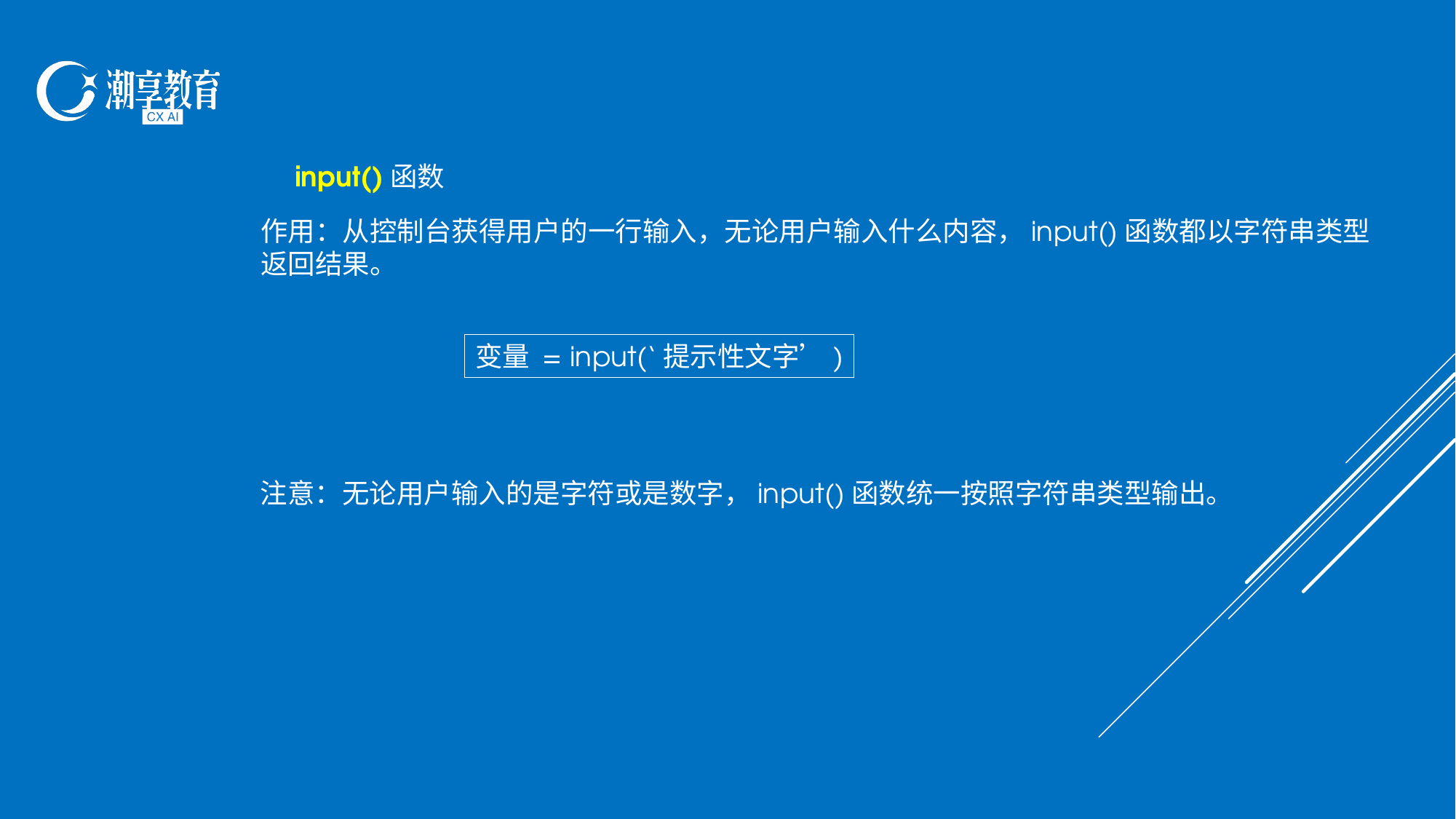

input()函数
作用：从控制台获得用户的一行输入，无论用户输入什么内容，input()函数都以字符串类型
返回结果。
变量 = input(‘提示性文字’)
注意：无论用户输入的是字符或是数字，input()函数统一按照字符串类型输出。